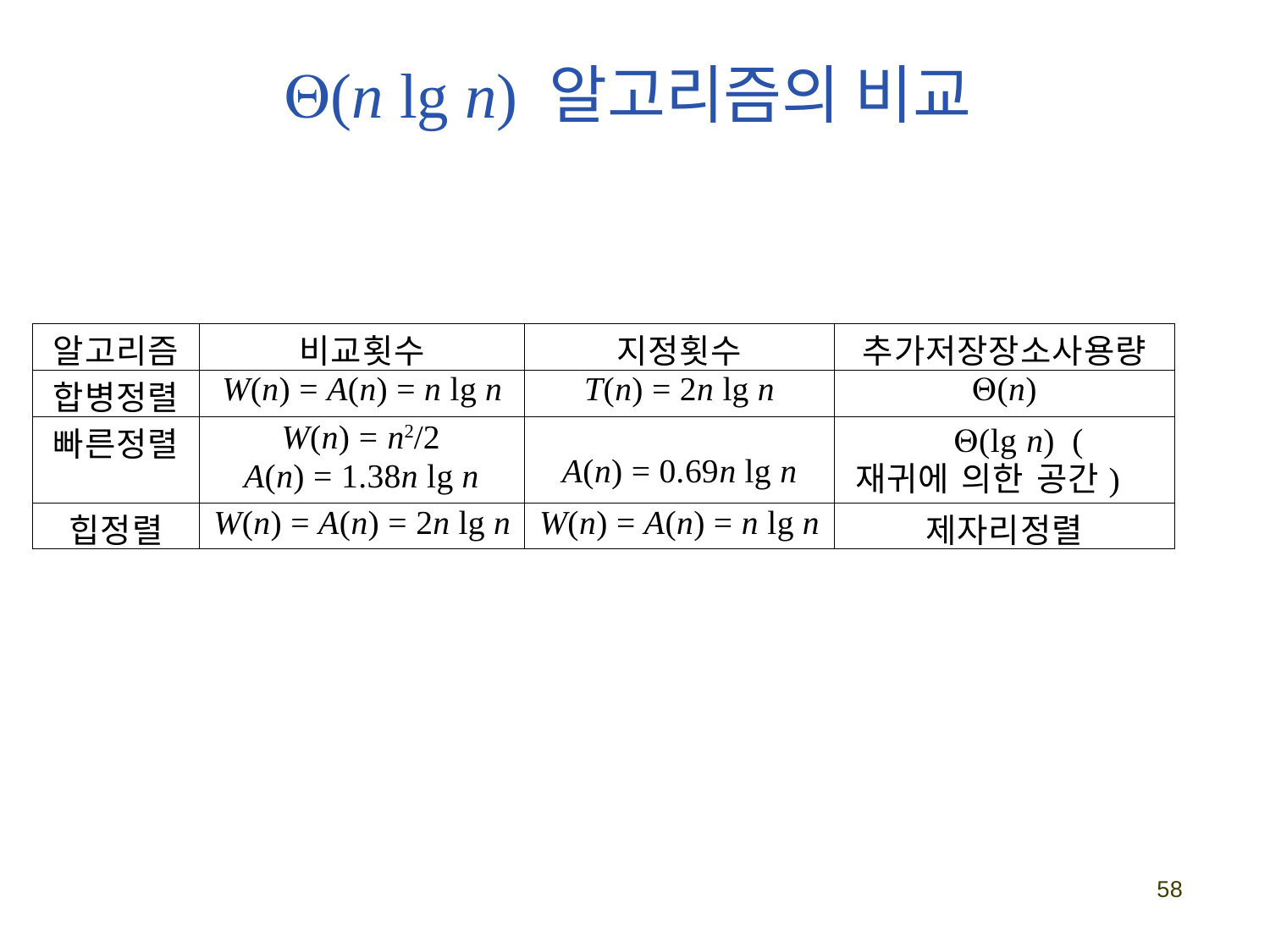

# Θ(n lg n) 알고리즘의 비교
| 알고리즘 | 비교횟수 | 지정횟수 | 추가저장장소사용량 |
| --- | --- | --- | --- |
| 합병정렬 | W(n) = A(n) = n lg n | T(n) = 2n lg n | Θ(n) |
| 빠른정렬 | W(n) = n2/2 A(n) = 1.38n lg n | A(n) = 0.69n lg n | Θ(lg n) (재귀에 의한 공간) |
| 힙정렬 | W(n) = A(n) = 2n lg n | W(n) = A(n) = n lg n | 제자리정렬 |
58